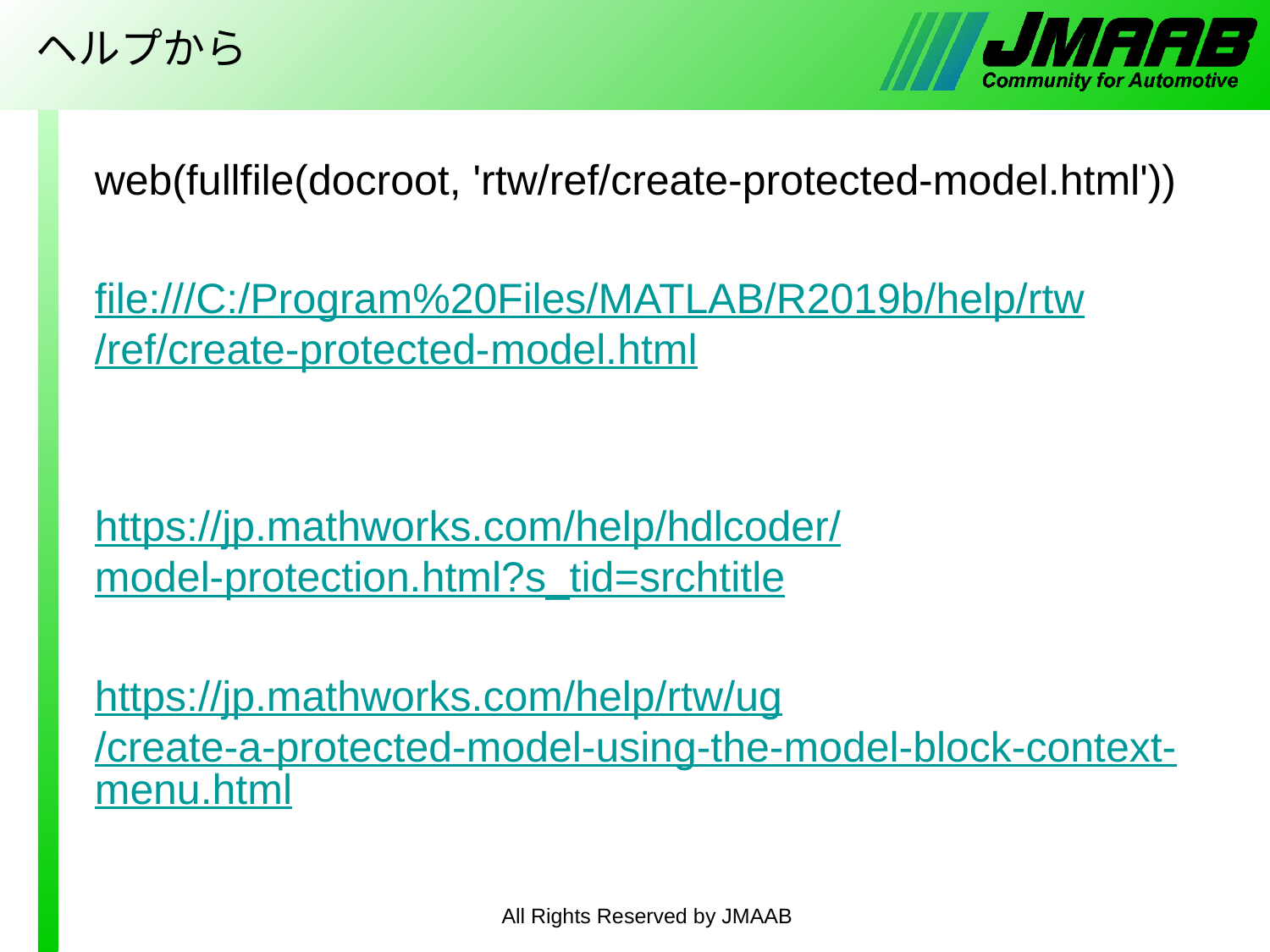

# ヘルプから
web(fullfile(docroot, 'rtw/ref/create-protected-model.html'))

file:///C:/Program%20Files/MATLAB/R2019b/help/rtw/ref/create-protected-model.html

https://jp.mathworks.com/help/hdlcoder/model-protection.html?s_tid=srchtitle

https://jp.mathworks.com/help/rtw/ug/create-a-protected-model-using-the-model-block-context-menu.html